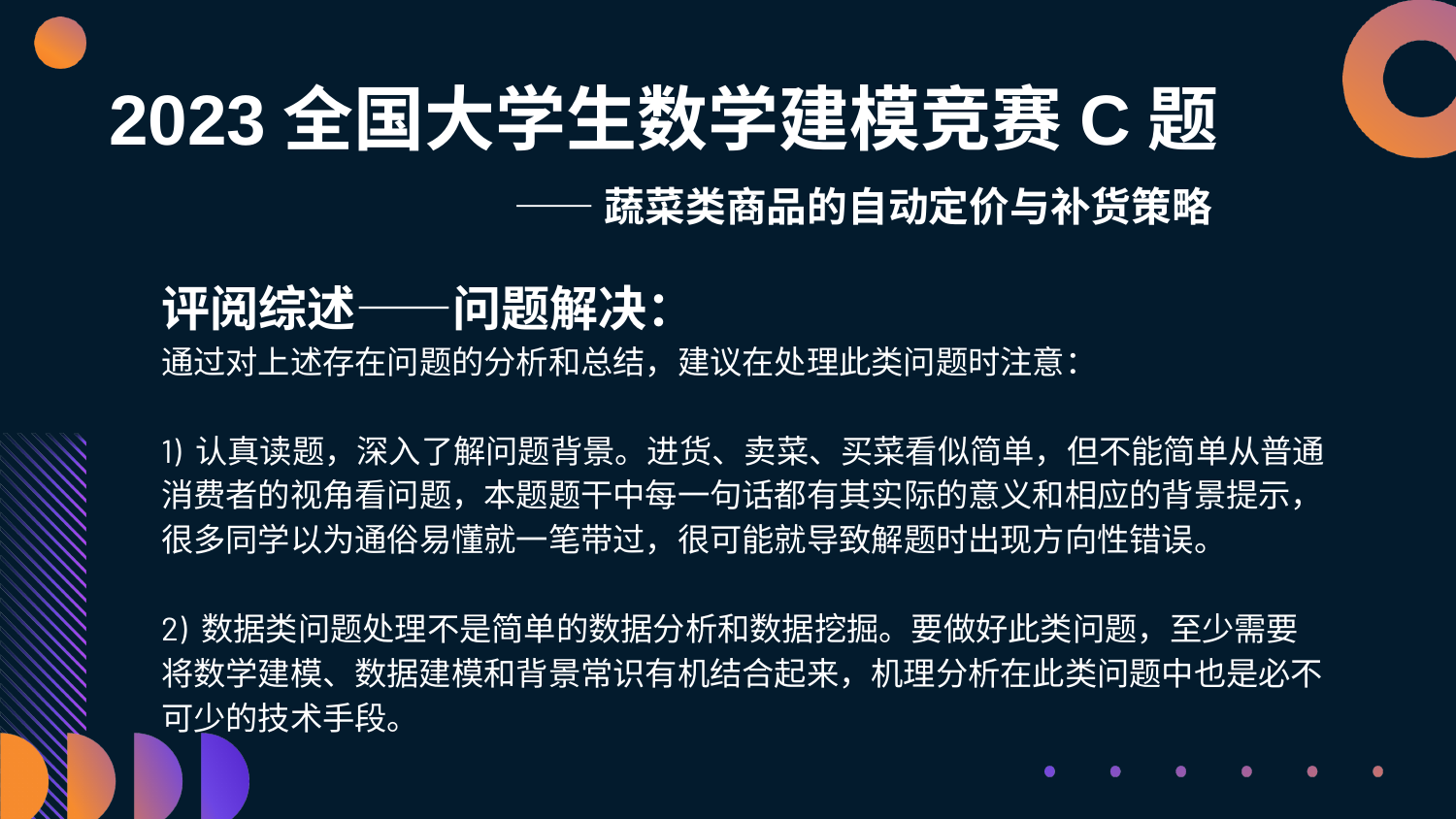

# 2023全国大学生数学建模竞赛C题
——蔬菜类商品的自动定价与补货策略
评阅综述——问题解决：
通过对上述存在问题的分析和总结，建议在处理此类问题时注意：

1) 认真读题，深入了解问题背景。进货、卖菜、买菜看似简单，但不能简单从普通消费者的视角看问题，本题题干中每一句话都有其实际的意义和相应的背景提示，很多同学以为通俗易懂就一笔带过，很可能就导致解题时出现方向性错误。

2) 数据类问题处理不是简单的数据分析和数据挖掘。要做好此类问题，至少需要将数学建模、数据建模和背景常识有机结合起来，机理分析在此类问题中也是必不可少的技术手段。